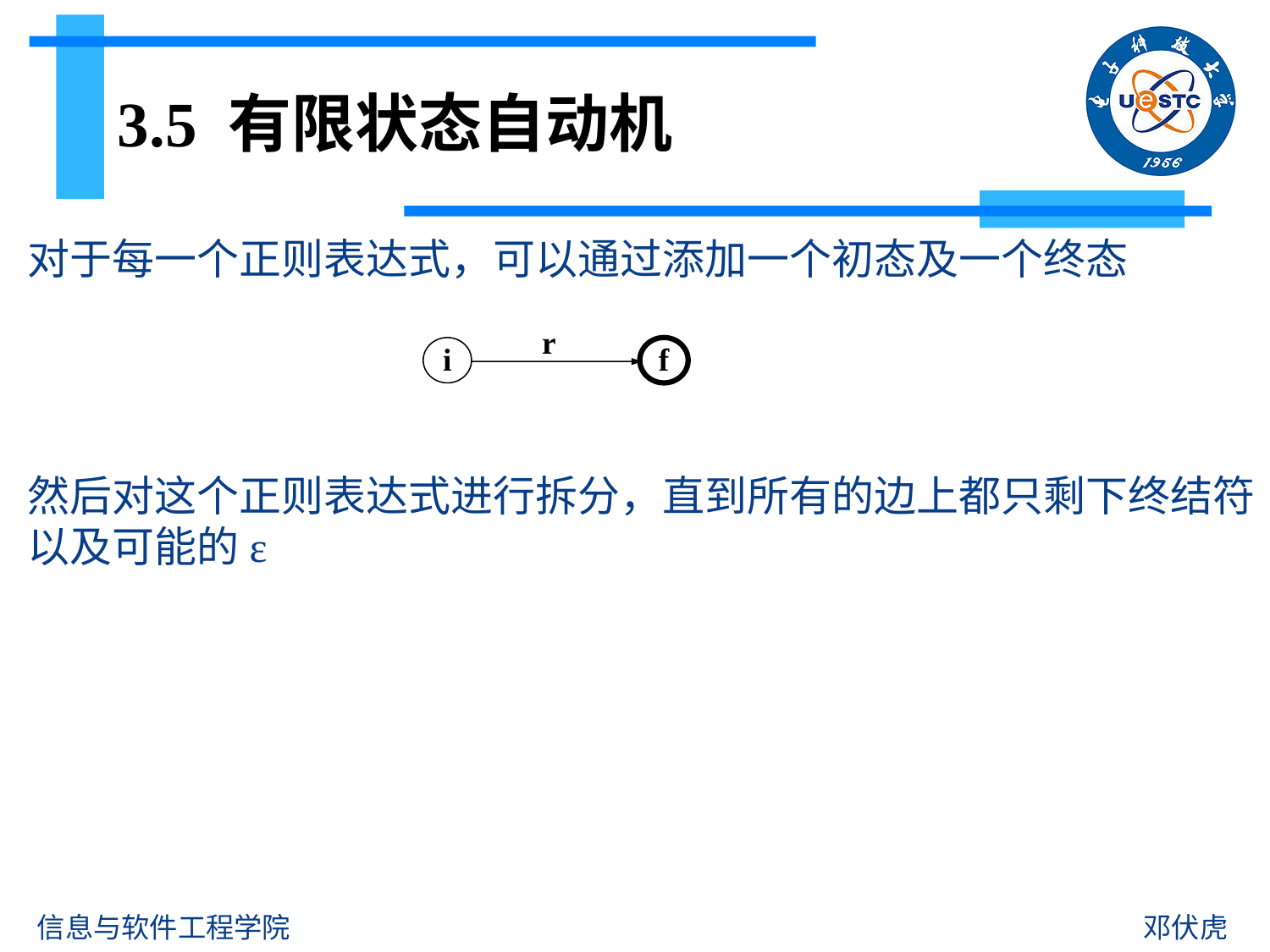

# 3.5 有限状态自动机
对于每一个正则表达式，可以通过添加一个初态及一个终态

然后对这个正则表达式进行拆分，直到所有的边上都只剩下终结符以及可能的ε
r
i

f

38
信息与软件工程学院
邓伏虎